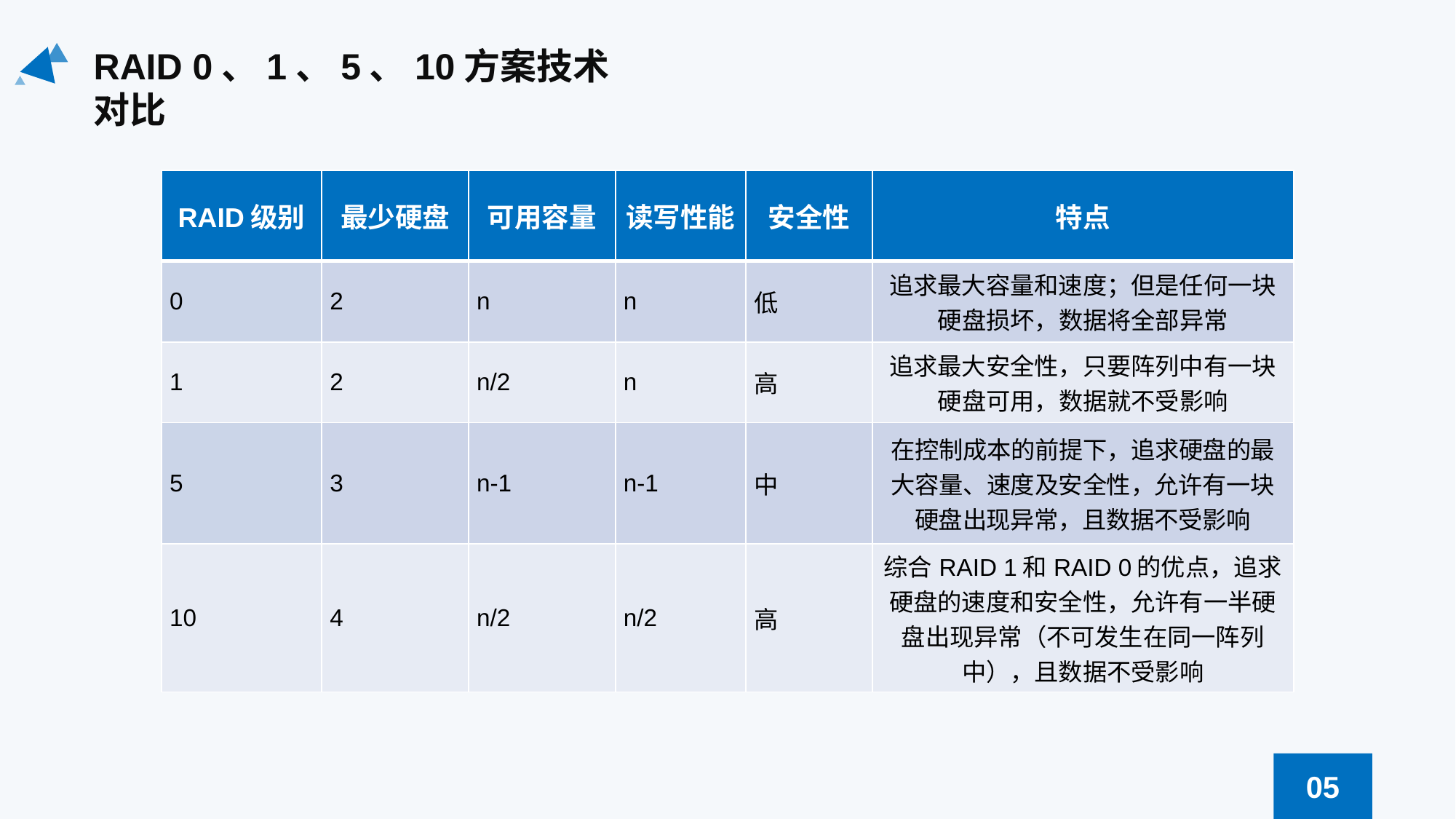

RAID 0、1、5、10方案技术对比

| RAID级别 | 最少硬盘 | 可用容量 | 读写性能 | 安全性 | 特点 |
| --- | --- | --- | --- | --- | --- |
| 0 | 2 | n | n | 低 | 追求最大容量和速度；但是任何一块硬盘损坏，数据将全部异常 |
| 1 | 2 | n/2 | n | 高 | 追求最大安全性，只要阵列中有一块硬盘可用，数据就不受影响 |
| 5 | 3 | n-1 | n-1 | 中 | 在控制成本的前提下，追求硬盘的最大容量、速度及安全性，允许有一块硬盘出现异常，且数据不受影响 |
| 10 | 4 | n/2 | n/2 | 高 | 综合RAID 1和RAID 0的优点，追求硬盘的速度和安全性，允许有一半硬盘出现异常（不可发生在同一阵列中），且数据不受影响 |

05